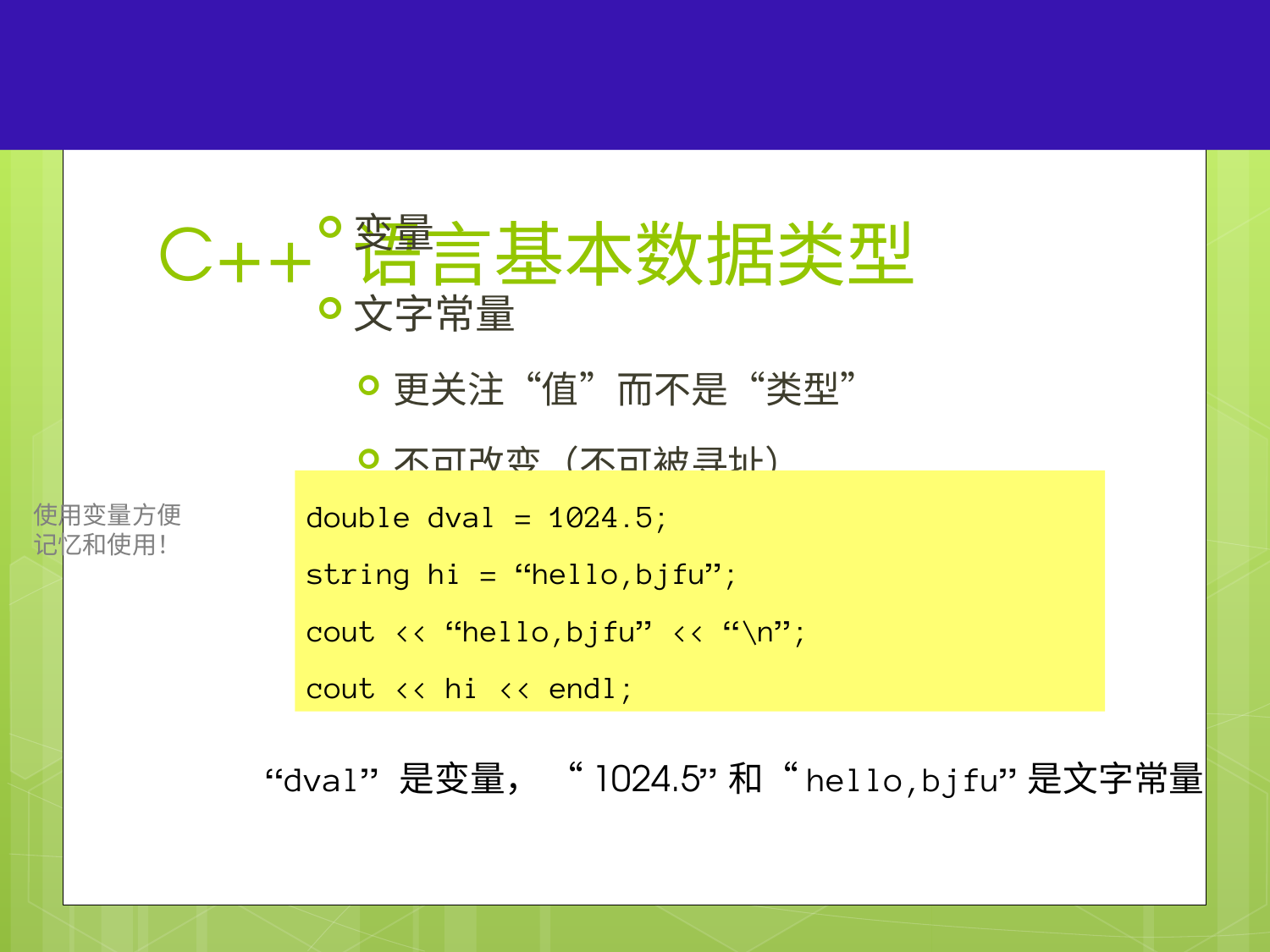

13
# C++ 语言基本数据类型
变量
文字常量
更关注“值”而不是“类型”
不可改变（不可被寻址）
double dval = 1024.5;
string hi = “hello,bjfu”;
cout << “hello,bjfu” << “\n”;
cout << hi << endl;
使用变量方便
记忆和使用！
“dval” 是变量， “1024.5”和“hello,bjfu”是文字常量